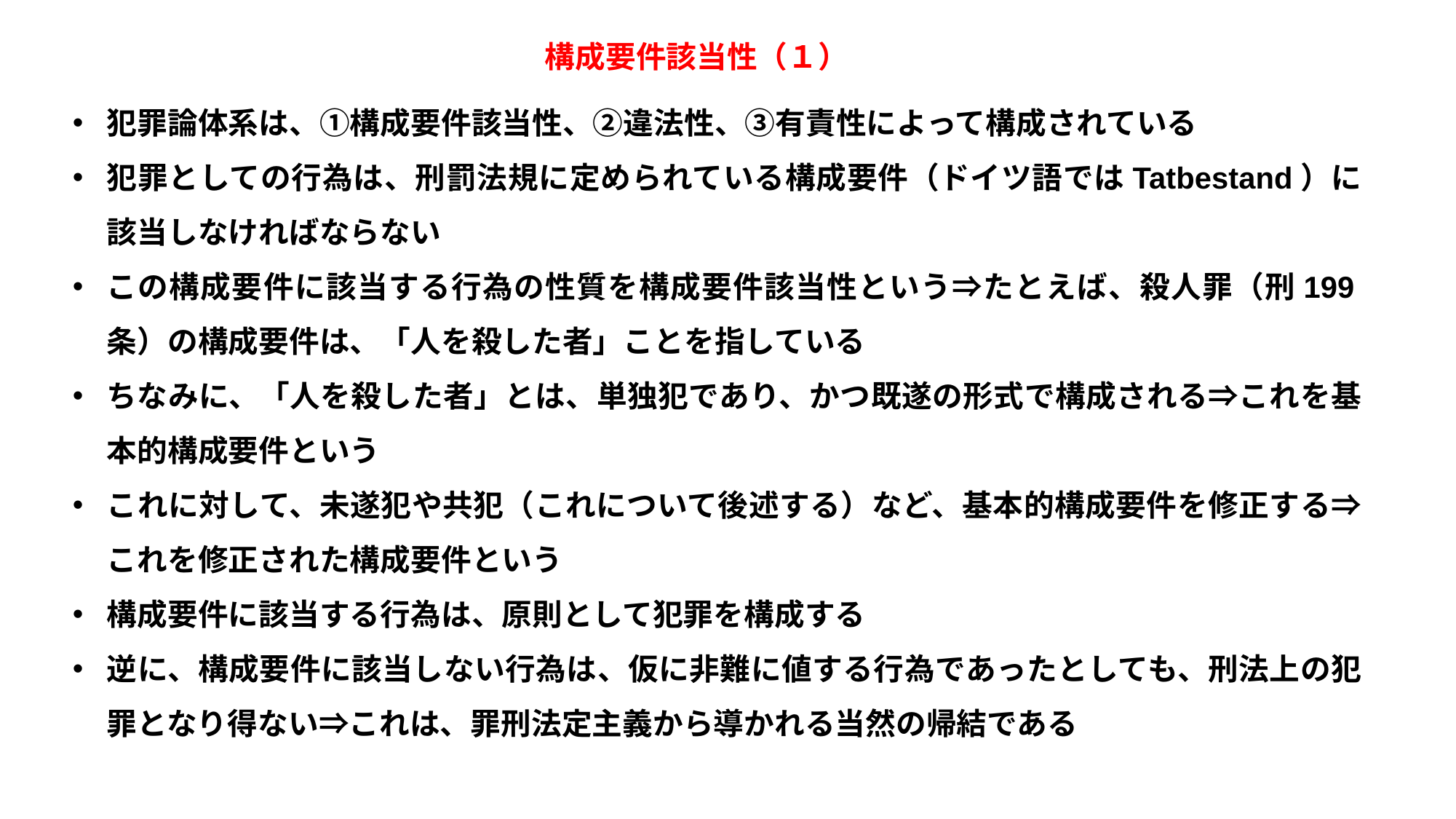

構成要件該当性（１）
犯罪論体系は、①構成要件該当性、②違法性、③有責性によって構成されている
犯罪としての行為は、刑罰法規に定められている構成要件（ドイツ語ではTatbestand）に該当しなければならない
この構成要件に該当する行為の性質を構成要件該当性という⇒たとえば、殺人罪（刑199条）の構成要件は、「人を殺した者」ことを指している
ちなみに、「人を殺した者」とは、単独犯であり、かつ既遂の形式で構成される⇒これを基本的構成要件という
これに対して、未遂犯や共犯（これについて後述する）など、基本的構成要件を修正する⇒これを修正された構成要件という
構成要件に該当する行為は、原則として犯罪を構成する
逆に、構成要件に該当しない行為は、仮に非難に値する行為であったとしても、刑法上の犯罪となり得ない⇒これは、罪刑法定主義から導かれる当然の帰結である